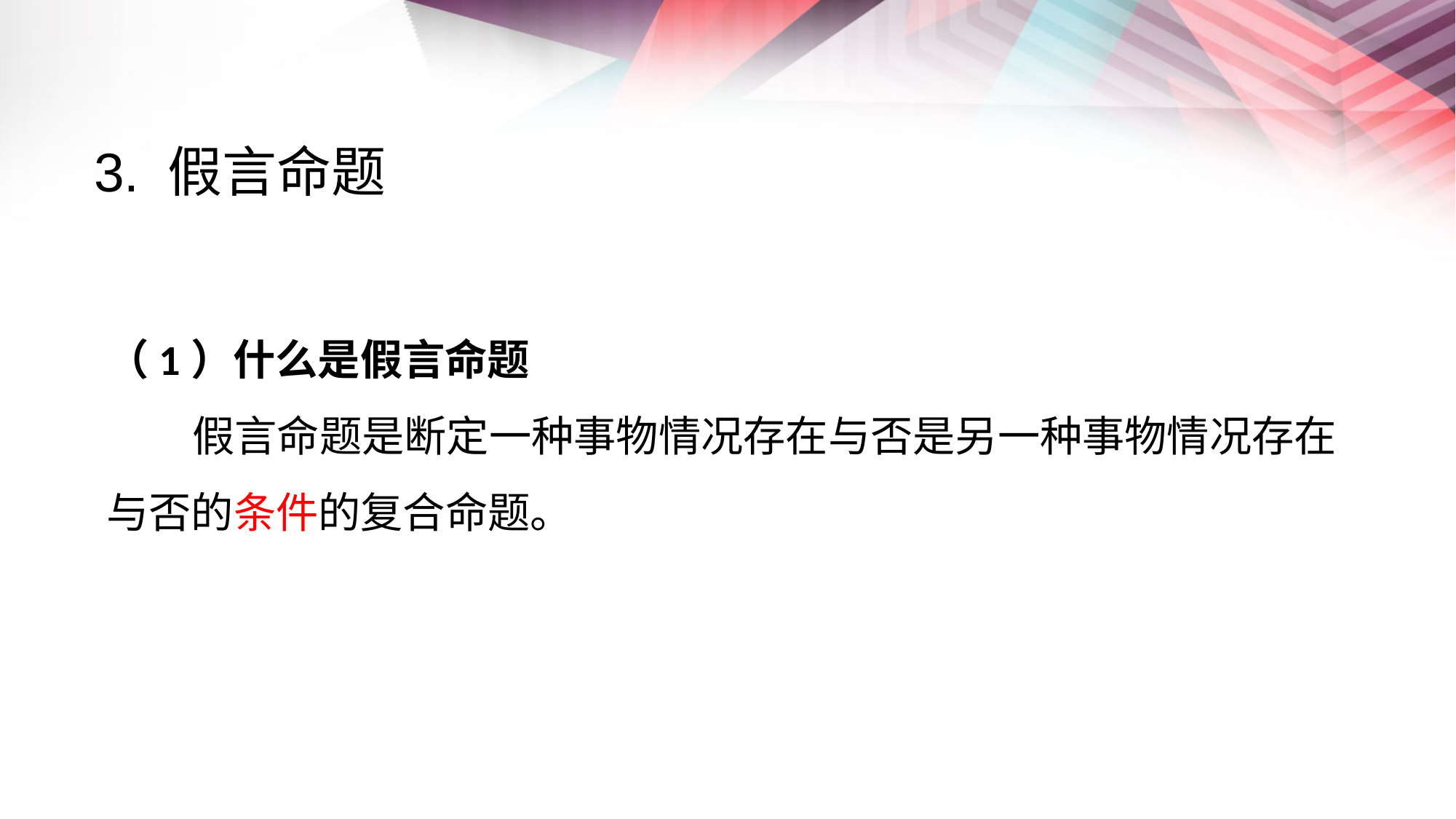

3. 假言命题
（1）什么是假言命题
        假言命题是断定一种事物情况存在与否是另一种事物情况存在与否的条件的复合命题。